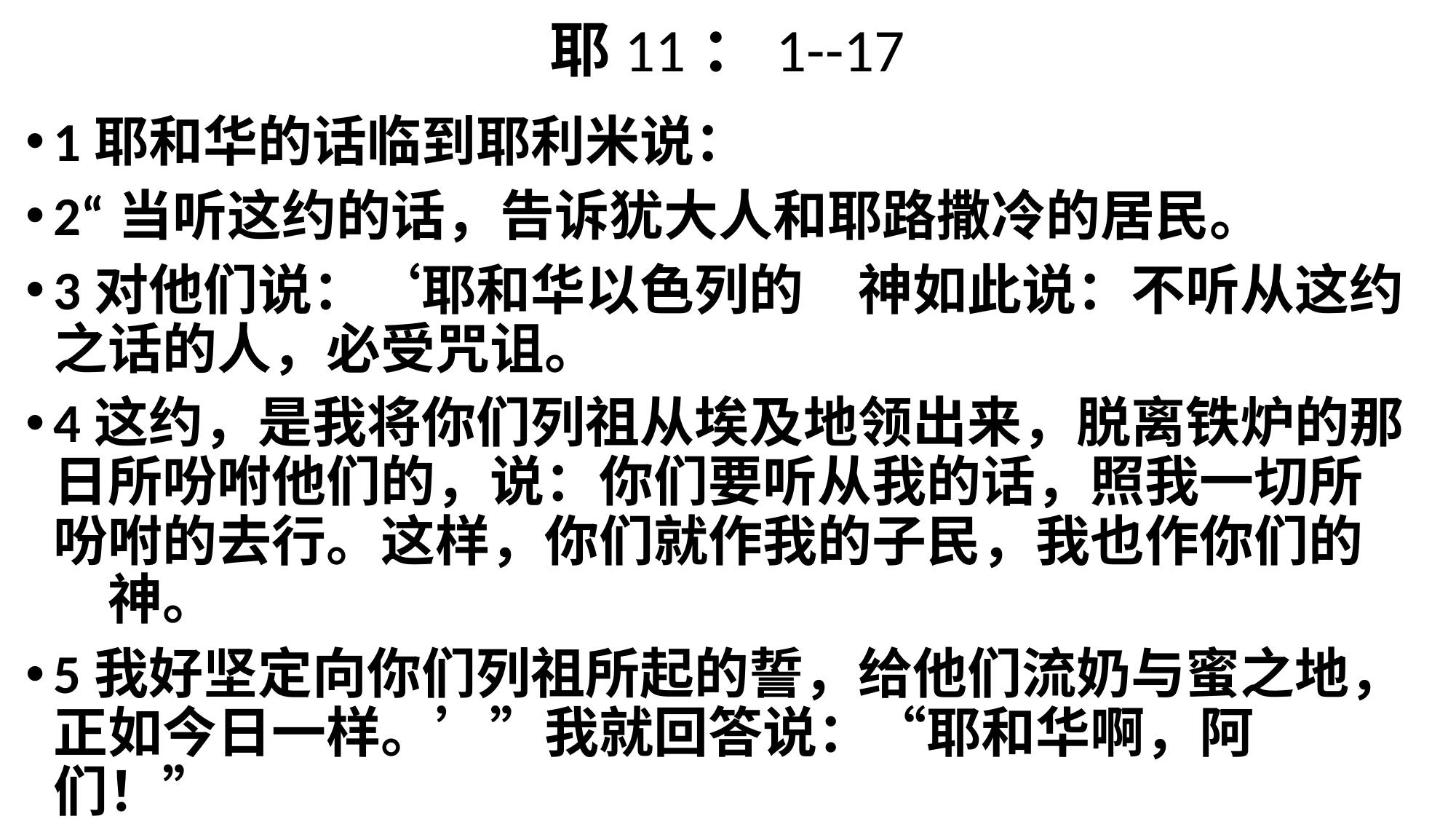

# 耶11：1--17
1耶和华的话临到耶利米说：
2“当听这约的话，告诉犹大人和耶路撒冷的居民。
3对他们说：‘耶和华以色列的　神如此说：不听从这约之话的人，必受咒诅。
4这约，是我将你们列祖从埃及地领出来，脱离铁炉的那日所吩咐他们的，说：你们要听从我的话，照我一切所吩咐的去行。这样，你们就作我的子民，我也作你们的　神。
5我好坚定向你们列祖所起的誓，给他们流奶与蜜之地，正如今日一样。’”我就回答说：“耶和华啊，阿们！”